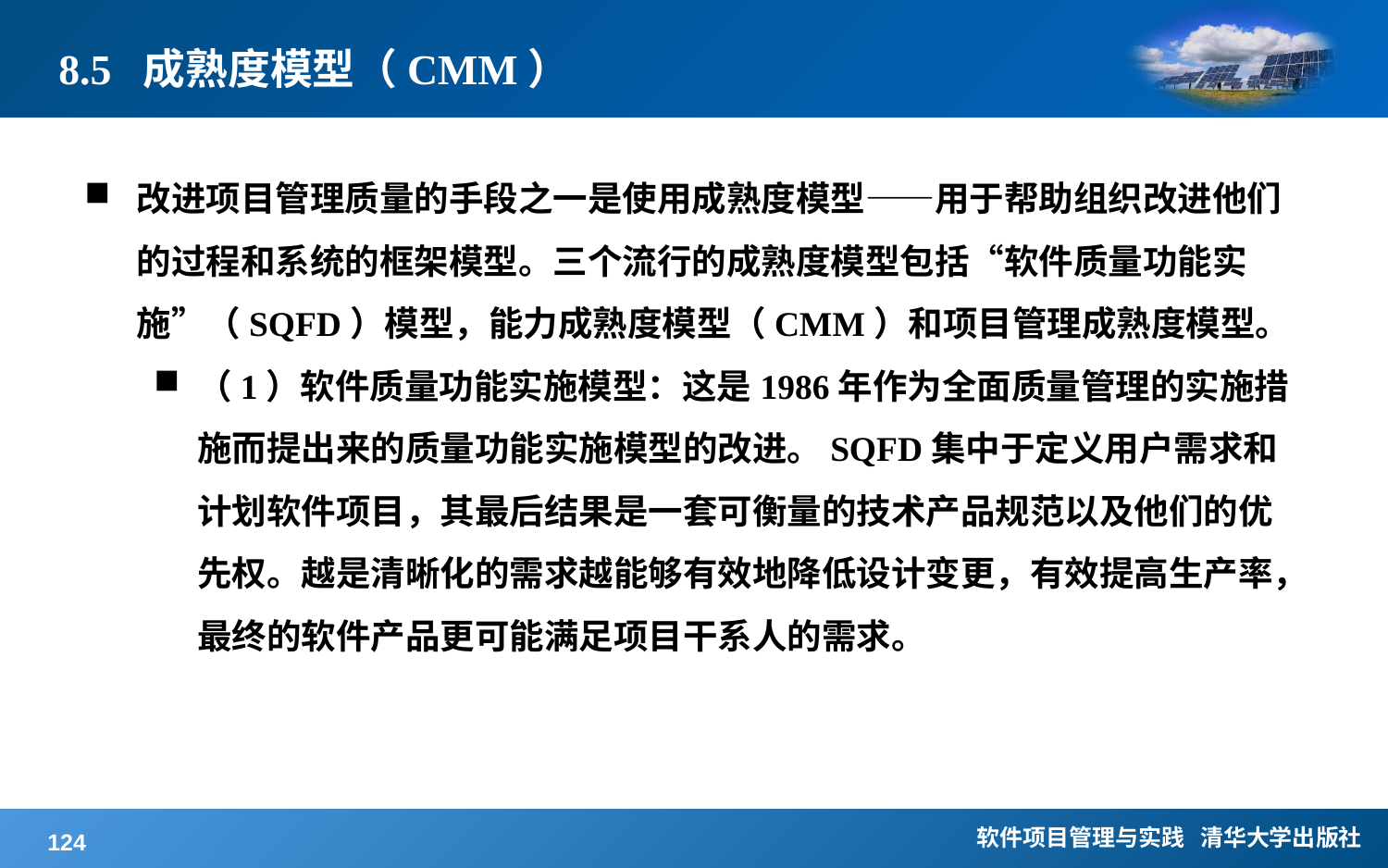

# 8.5  成熟度模型（CMM）
改进项目管理质量的手段之一是使用成熟度模型——用于帮助组织改进他们的过程和系统的框架模型。三个流行的成熟度模型包括“软件质量功能实施”（SQFD）模型，能力成熟度模型（CMM）和项目管理成熟度模型。
（1）软件质量功能实施模型：这是1986年作为全面质量管理的实施措施而提出来的质量功能实施模型的改进。SQFD集中于定义用户需求和计划软件项目，其最后结果是一套可衡量的技术产品规范以及他们的优先权。越是清晰化的需求越能够有效地降低设计变更，有效提高生产率，最终的软件产品更可能满足项目干系人的需求。